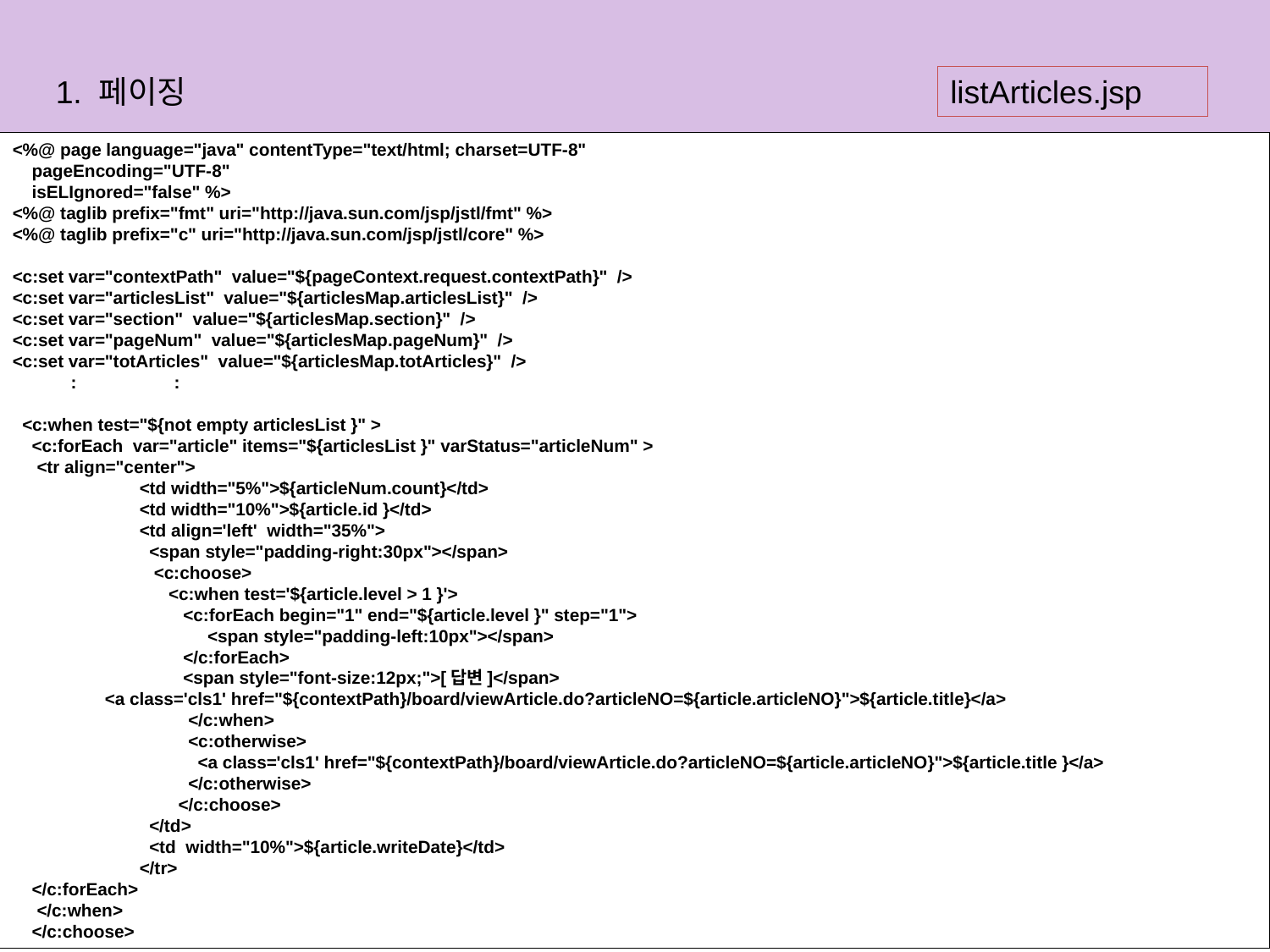

listArticles.jsp
1. 페이징
<%@ page language="java" contentType="text/html; charset=UTF-8"
    pageEncoding="UTF-8"
    isELIgnored="false" %>
<%@ taglib prefix="fmt" uri="http://java.sun.com/jsp/jstl/fmt" %>
<%@ taglib prefix="c" uri="http://java.sun.com/jsp/jstl/core" %>

<c:set var="contextPath"  value="${pageContext.request.contextPath}"  />
<c:set var="articlesList"  value="${articlesMap.articlesList}"  />
<c:set var="section"  value="${articlesMap.section}"  />
<c:set var="pageNum"  value="${articlesMap.pageNum}"  />
<c:set var="totArticles"  value="${articlesMap.totArticles}"  />
            :                    :

  <c:when test="${not empty articlesList }" >
    <c:forEach  var="article" items="${articlesList }" varStatus="articleNum" >
     <tr align="center">
	<td width="5%">${articleNum.count}</td>
	<td width="10%">${article.id }</td>
	<td align='left'  width="35%">
	  <span style="padding-right:30px"></span>
	   <c:choose>
	      <c:when test='${article.level > 1 }'>
	         <c:forEach begin="1" end="${article.level }" step="1">
	              <span style="padding-left:10px"></span>
	         </c:forEach>
	         <span style="font-size:12px;">[답변]</span>
                   <a class='cls1' href="${contextPath}/board/viewArticle.do?articleNO=${article.articleNO}">${article.title}</a>
	          </c:when>
	          <c:otherwise>
	            <a class='cls1' href="${contextPath}/board/viewArticle.do?articleNO=${article.articleNO}">${article.title }</a>
	          </c:otherwise>
	        </c:choose>
	  </td>
	  <td  width="10%">${article.writeDate}</td>
	</tr>
    </c:forEach>
     </c:when>
    </c:choose>